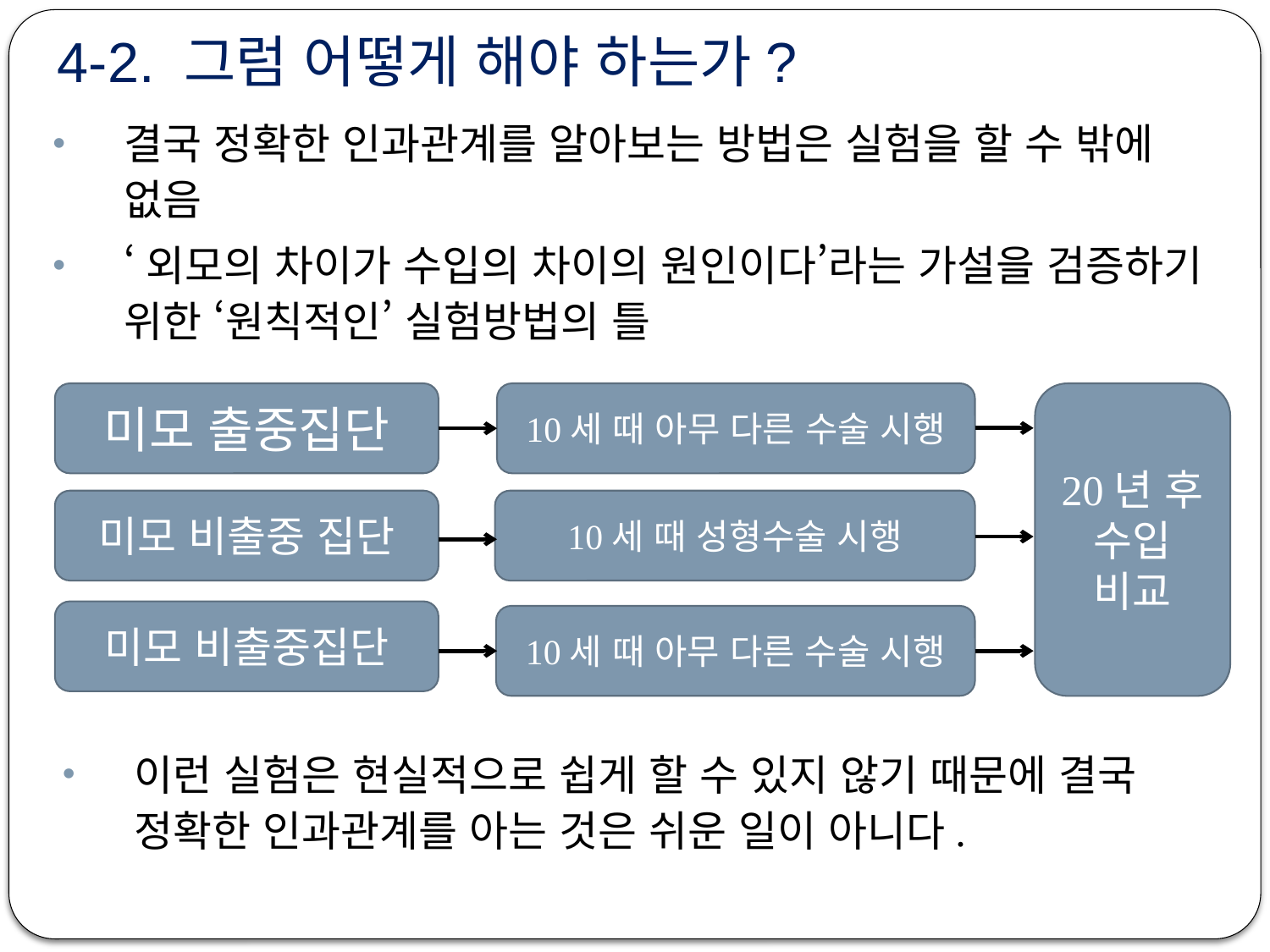

# 4-2. 그럼 어떻게 해야 하는가?
결국 정확한 인과관계를 알아보는 방법은 실험을 할 수 밖에 없음
‘외모의 차이가 수입의 차이의 원인이다’라는 가설을 검증하기 위한 ‘원칙적인’ 실험방법의 틀
20년 후
수입
비교
미모 출중집단
10세 때 아무 다른 수술 시행
미모 비출중 집단
10세 때 성형수술 시행
미모 비출중집단
10세 때 아무 다른 수술 시행

이런 실험은 현실적으로 쉽게 할 수 있지 않기 때문에 결국 정확한 인과관계를 아는 것은 쉬운 일이 아니다.